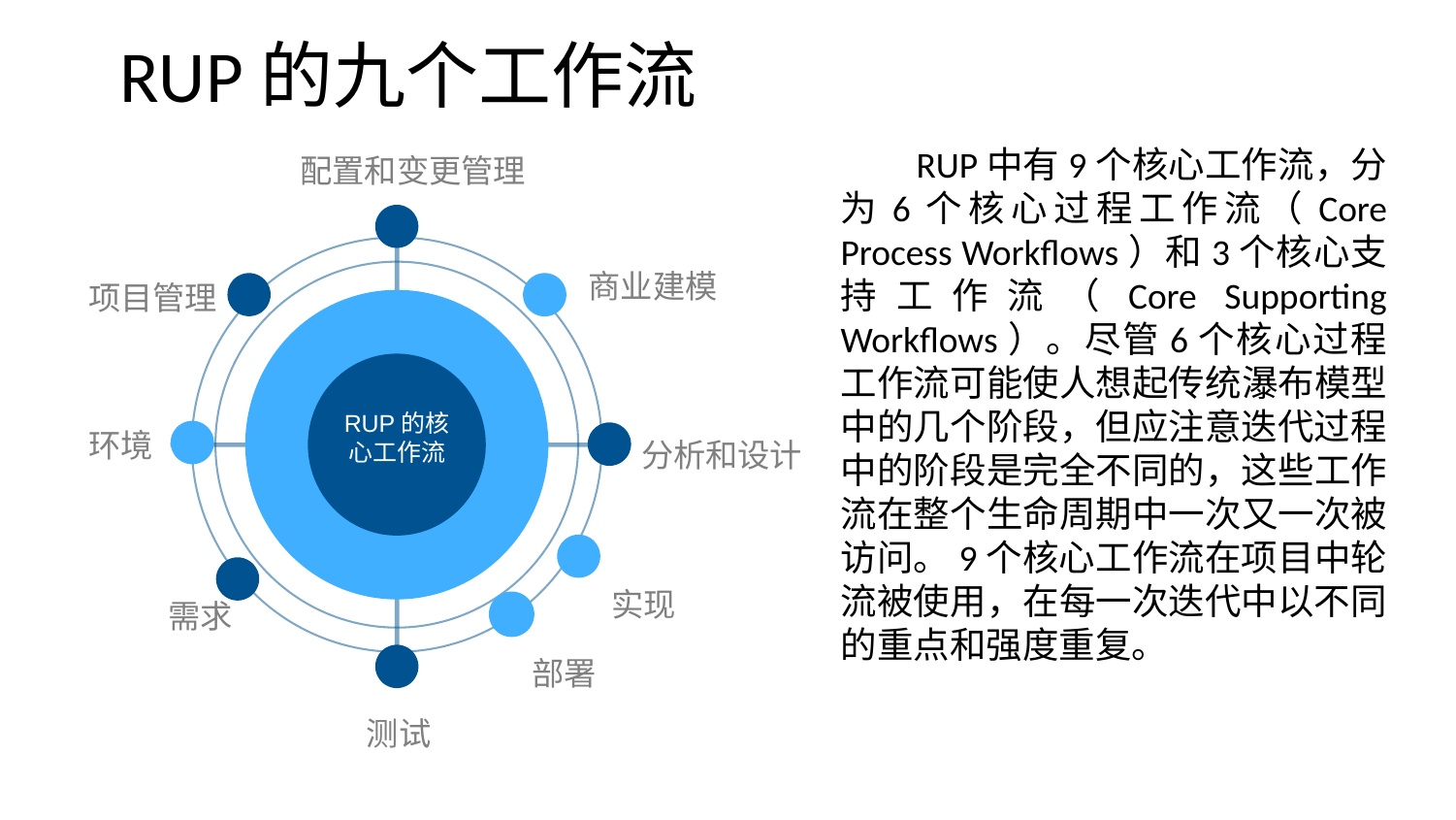

RUP的九个工作流
         RUP中有9个核心工作流，分为6个核心过程工作流（Core Process Workflows）和3个核心支持工作流（Core Supporting Workflows）。尽管6个核心过程工作流可能使人想起传统瀑布模型中的几个阶段，但应注意迭代过程中的阶段是完全不同的，这些工作流在整个生命周期中一次又一次被访问。9个核心工作流在项目中轮流被使用，在每一次迭代中以不同的重点和强度重复。
配置和变更管理

商业建模
项目管理

RUP的核心工作流
环境

分析和设计

实现
需求

部署
测试